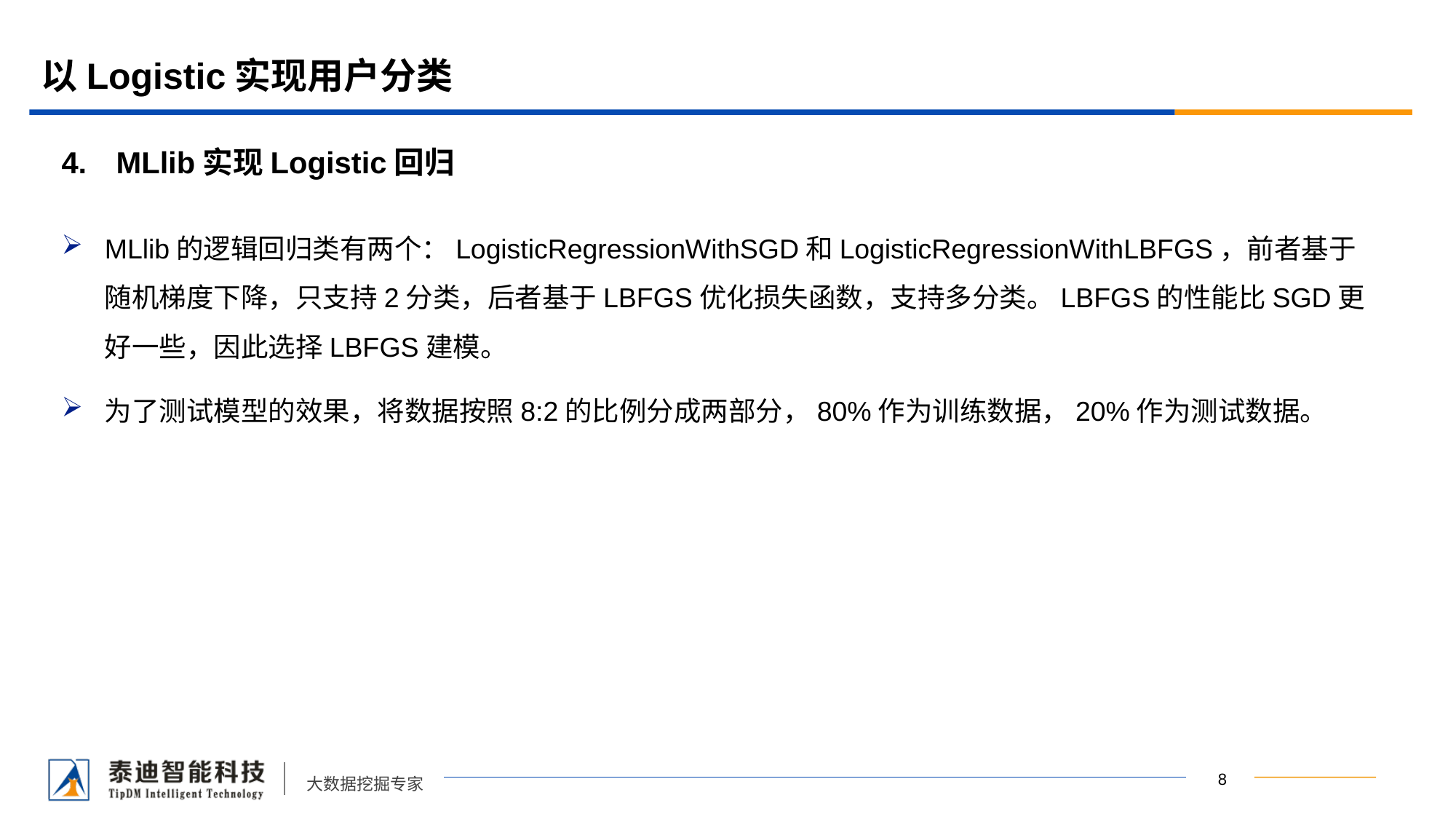

# 以Logistic实现用户分类
MLlib实现Logistic回归
MLlib的逻辑回归类有两个：LogisticRegressionWithSGD和LogisticRegressionWithLBFGS，前者基于随机梯度下降，只支持2分类，后者基于LBFGS优化损失函数，支持多分类。LBFGS的性能比SGD更好一些，因此选择LBFGS建模。
为了测试模型的效果，将数据按照8:2的比例分成两部分，80%作为训练数据，20%作为测试数据。